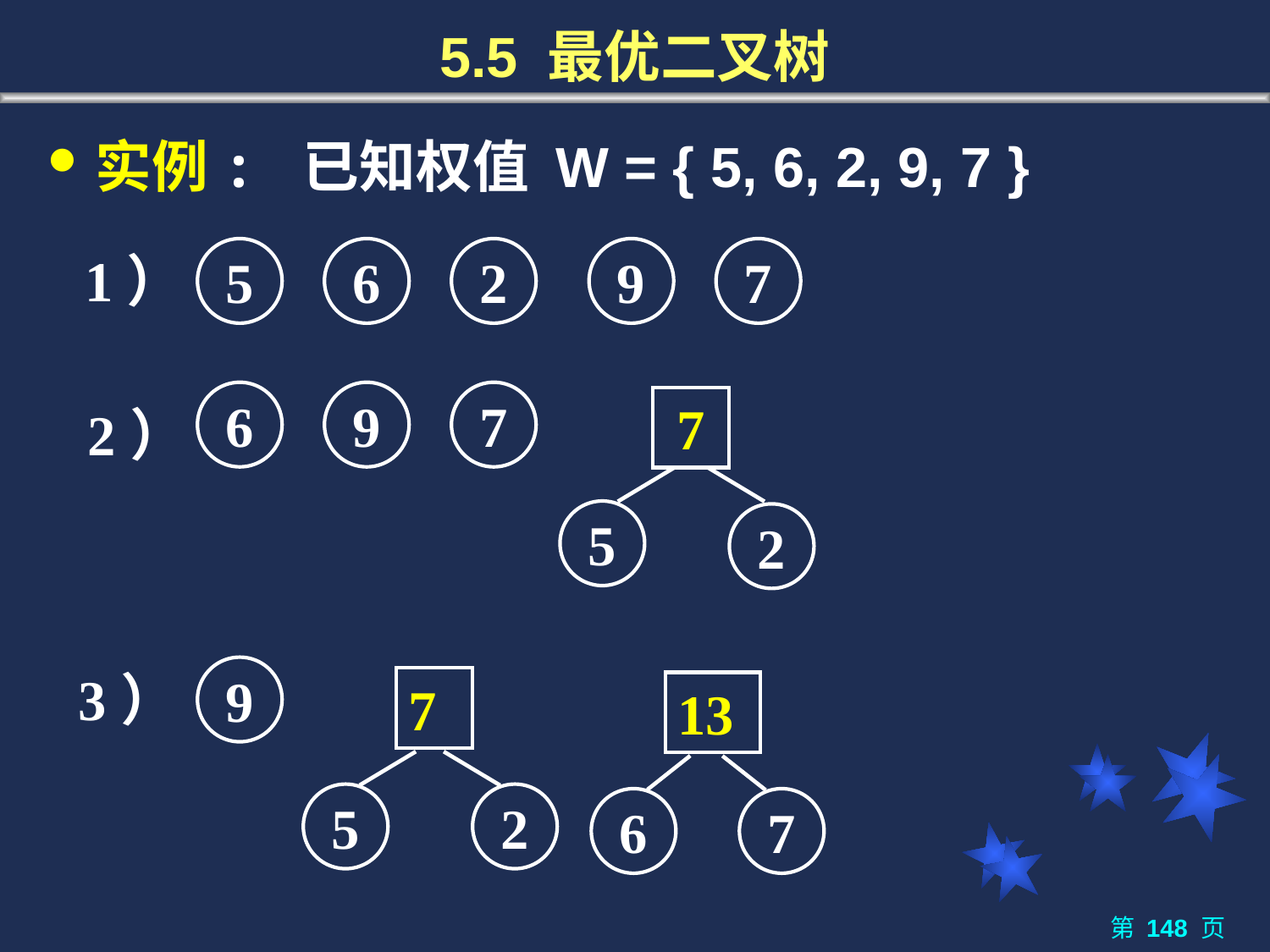

# 5.5 最优二叉树
实例: 已知权值 W = { 5, 6, 2, 9, 7 }
1）
5
6
2
9
7
6
9
7
2）
7

5
2
3）
9
7

5
2
13

6
7
第 148 页